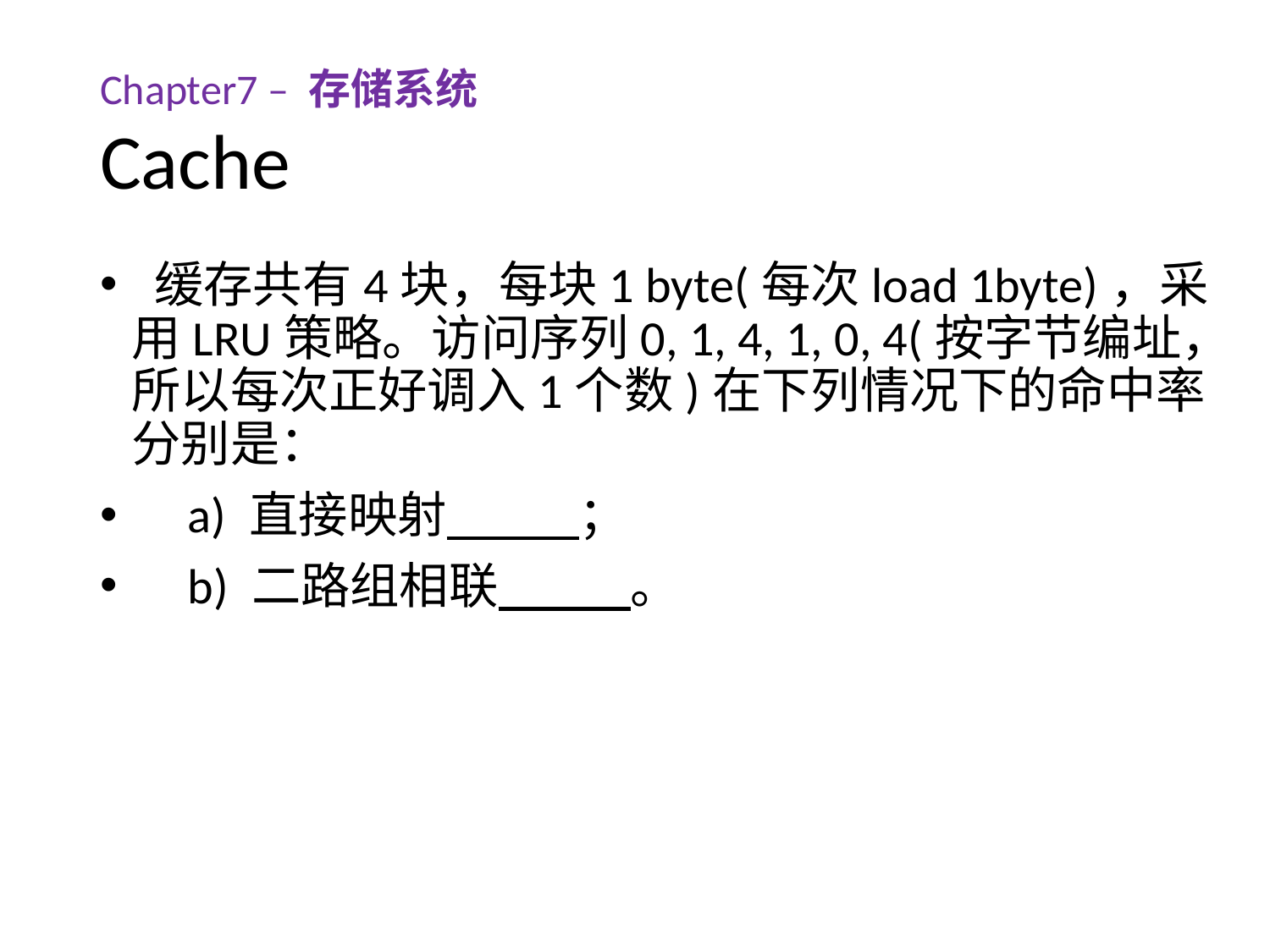

Chapter7 – 存储系统
# Cache
 缓存共有4块，每块1 byte(每次load 1byte)，采用LRU策略。访问序列0, 1, 4, 1, 0, 4(按字节编址，所以每次正好调入1个数)在下列情况下的命中率分别是：
     a) 直接映射            ；
     b) 二路组相联            。